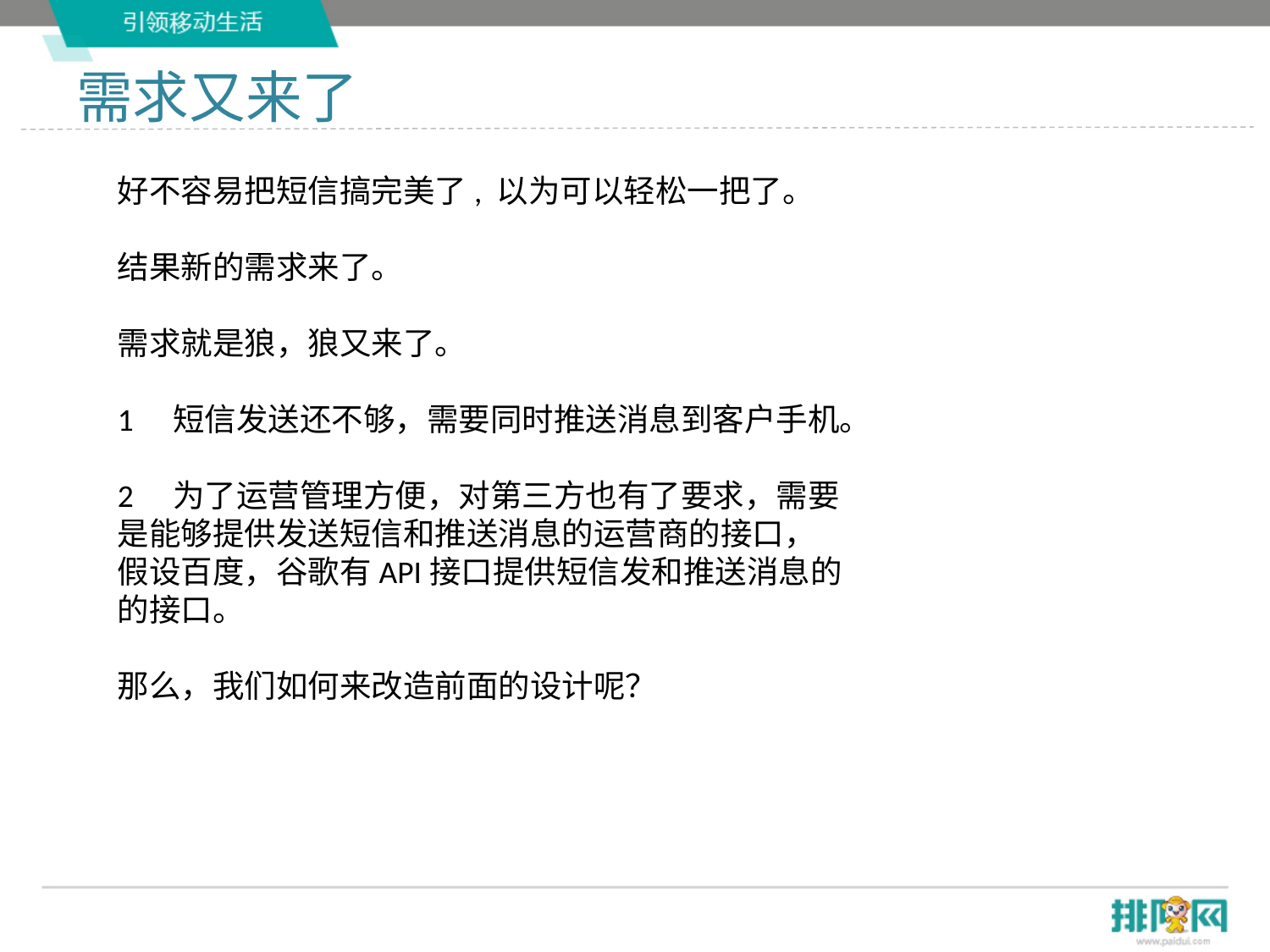

# 需求又来了

好不容易把短信搞完美了, 以为可以轻松一把了。

结果新的需求来了。

需求就是狼，狼又来了。

1　短信发送还不够，需要同时推送消息到客户手机。

2　为了运营管理方便，对第三方也有了要求，需要是能够提供发送短信和推送消息的运营商的接口，假设百度，谷歌有API接口提供短信发和推送消息的的接口。

那么，我们如何来改造前面的设计呢？